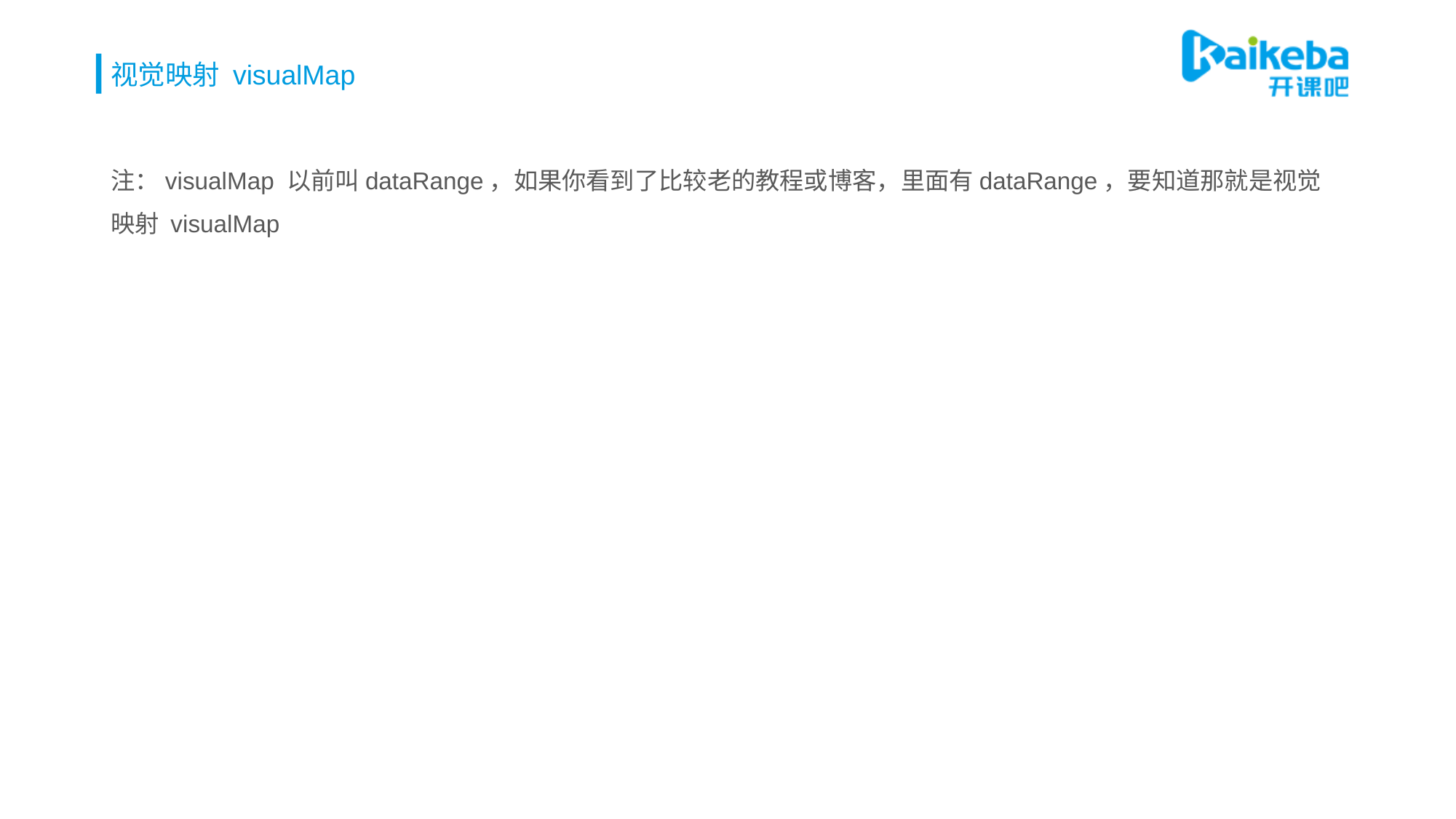

# 视觉映射 visualMap
注：visualMap 以前叫dataRange，如果你看到了比较老的教程或博客，里面有dataRange，要知道那就是视觉映射 visualMap